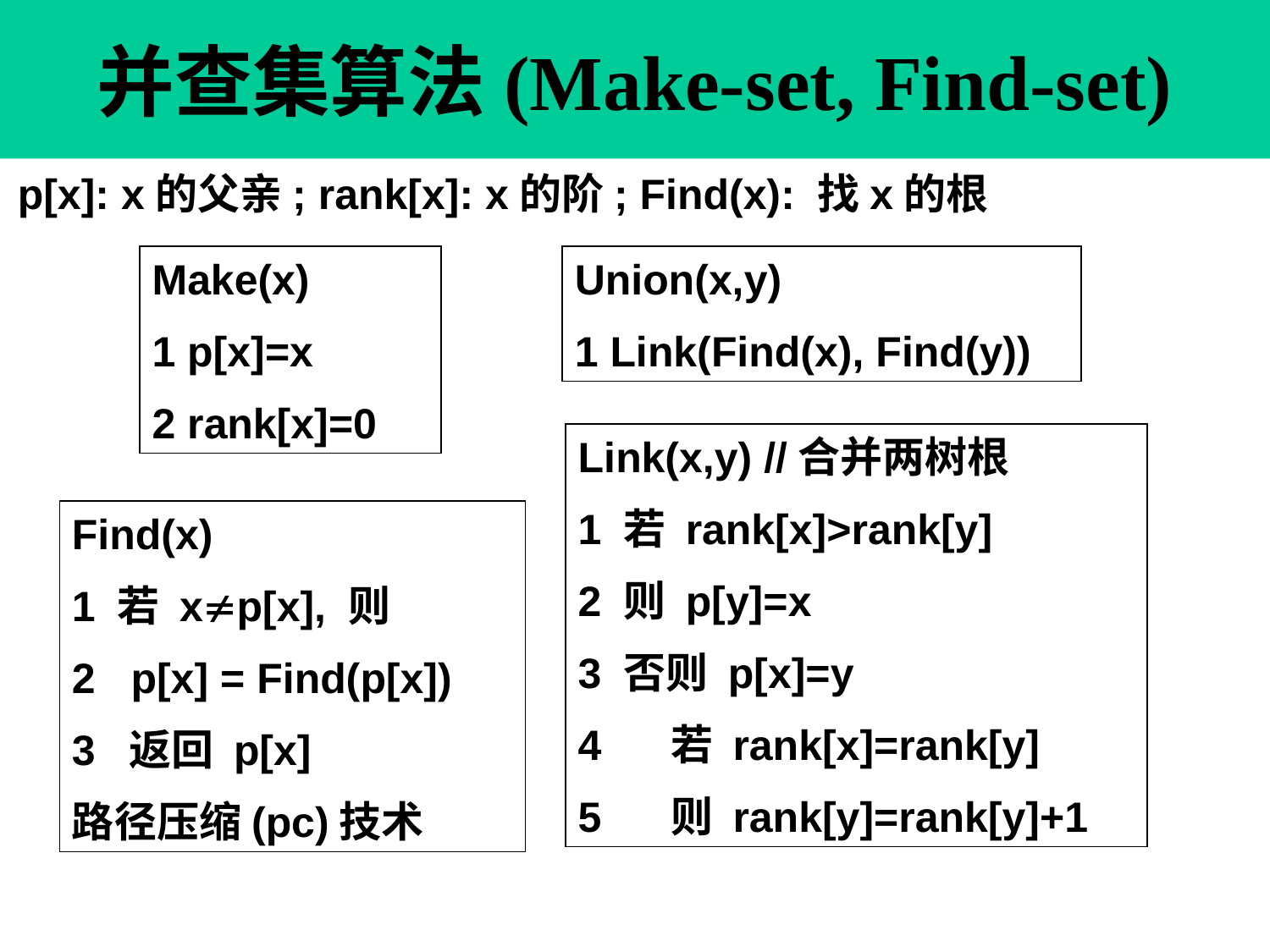

# 并查集算法(Make-set, Find-set)
p[x]: x的父亲; rank[x]: x的阶; Find(x): 找x的根
Make(x)
1 p[x]=x
2 rank[x]=0
Union(x,y)
1 Link(Find(x), Find(y))
Link(x,y) //合并两树根
1 若 rank[x]>rank[y]
2 则 p[y]=x
3 否则 p[x]=y
4     若 rank[x]=rank[y]
5     则 rank[y]=rank[y]+1
Find(x)
1 若 x≠p[x], 则
2   p[x] = Find(p[x])
3  返回 p[x]
路径压缩(pc)技术